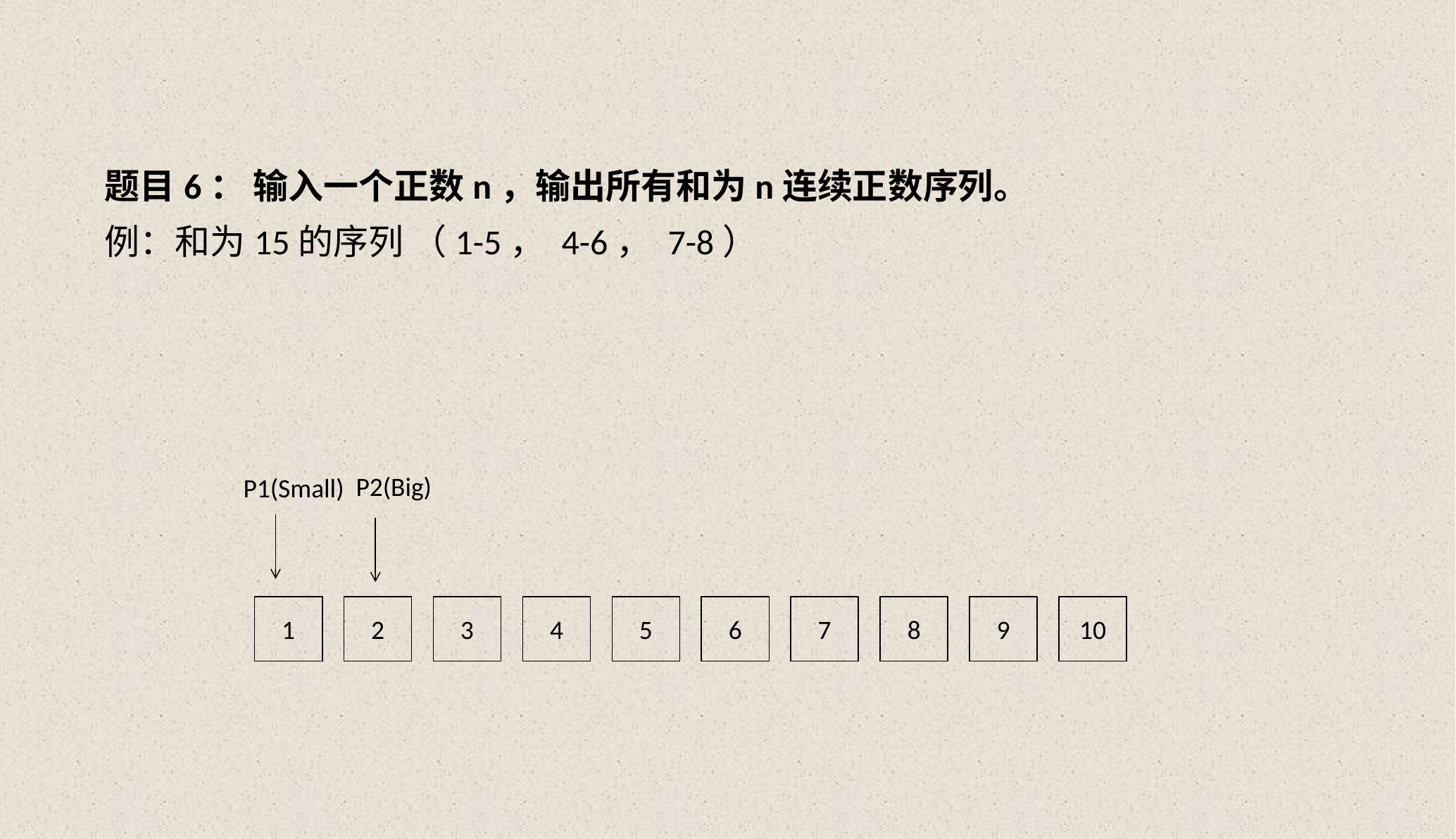

题目6： 输入一个正数n，输出所有和为n连续正数序列。
例：和为15的序列 （1-5， 4-6， 7-8）
P2(Big)
P1(Small)
1
2
3
4
5
6
7
8
9
10